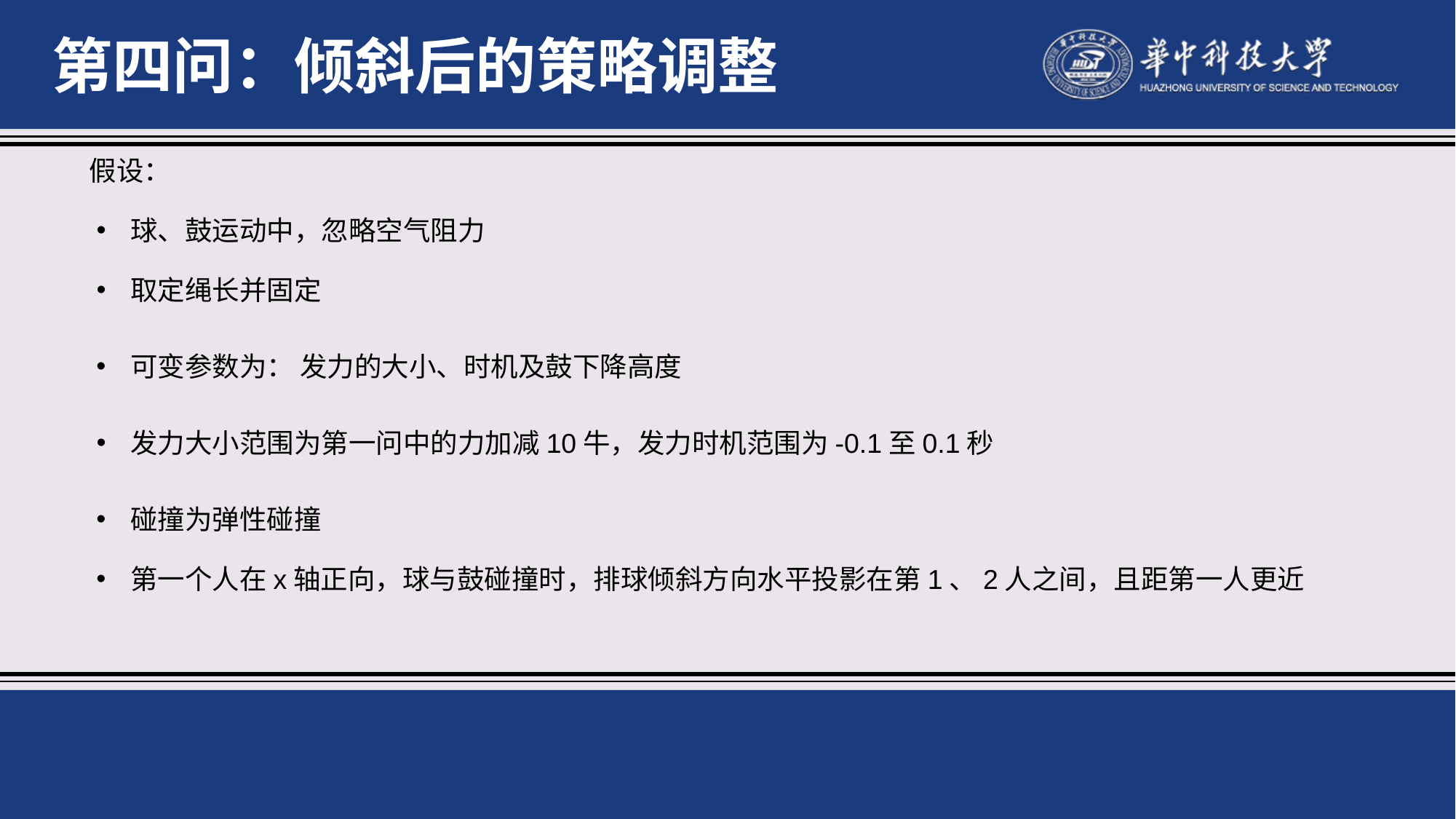

第四问：倾斜后的策略调整
假设：
球、鼓运动中，忽略空气阻力
取定绳长并固定
可变参数为： 发力的大小、时机及鼓下降高度
发力大小范围为第一问中的力加减10牛，发力时机范围为-0.1至0.1秒
碰撞为弹性碰撞
第一个人在x轴正向，球与鼓碰撞时，排球倾斜方向水平投影在第1、2人之间，且距第一人更近